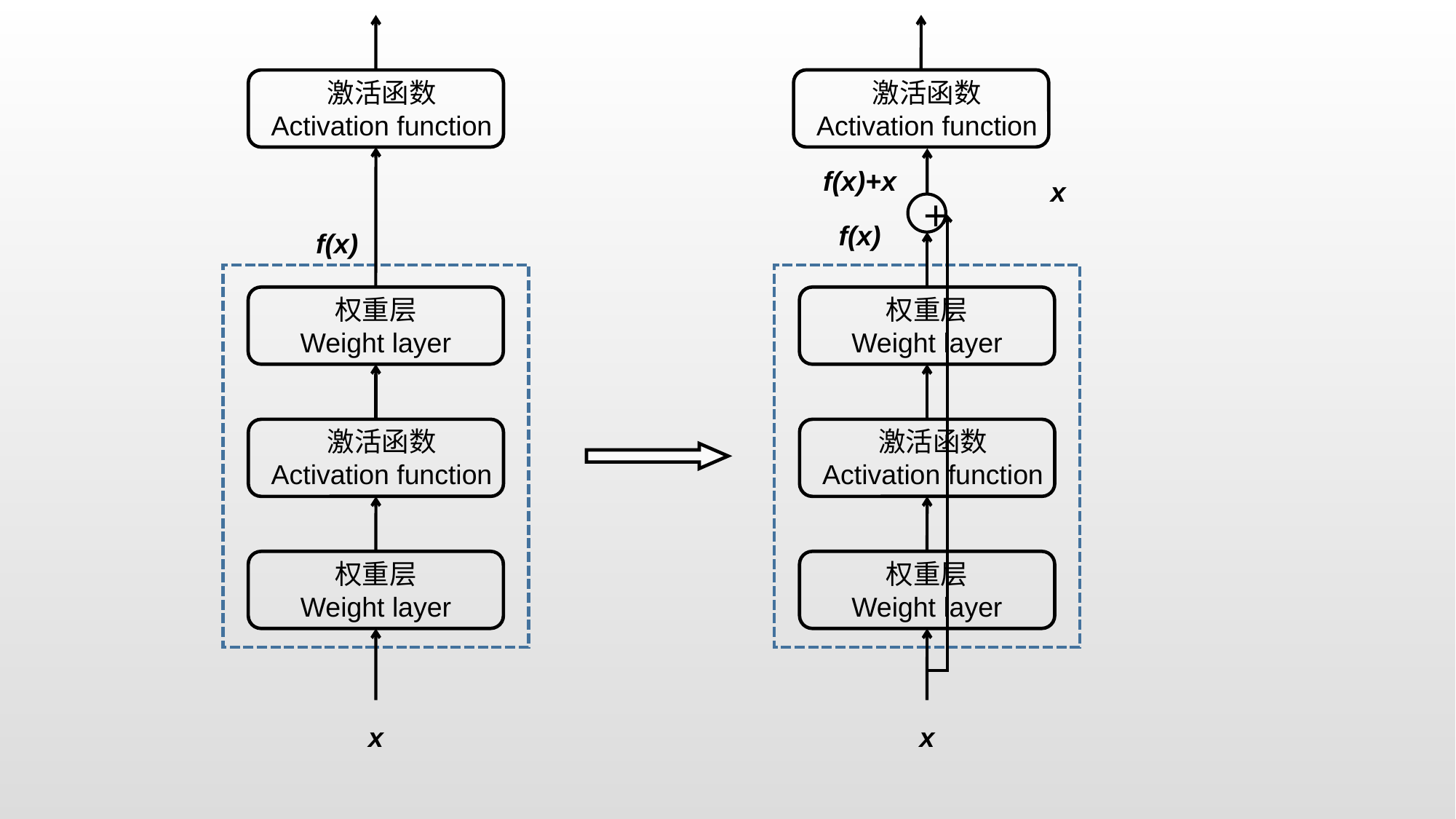

激活函数
Activation function
激活函数
Activation function
f(x)+x
x
+
f(x)
f(x)

权重层
Weight layer
权重层
Weight layer

激活函数
Activation function
激活函数
Activation function

权重层
Weight layer
权重层
Weight layer
x
x